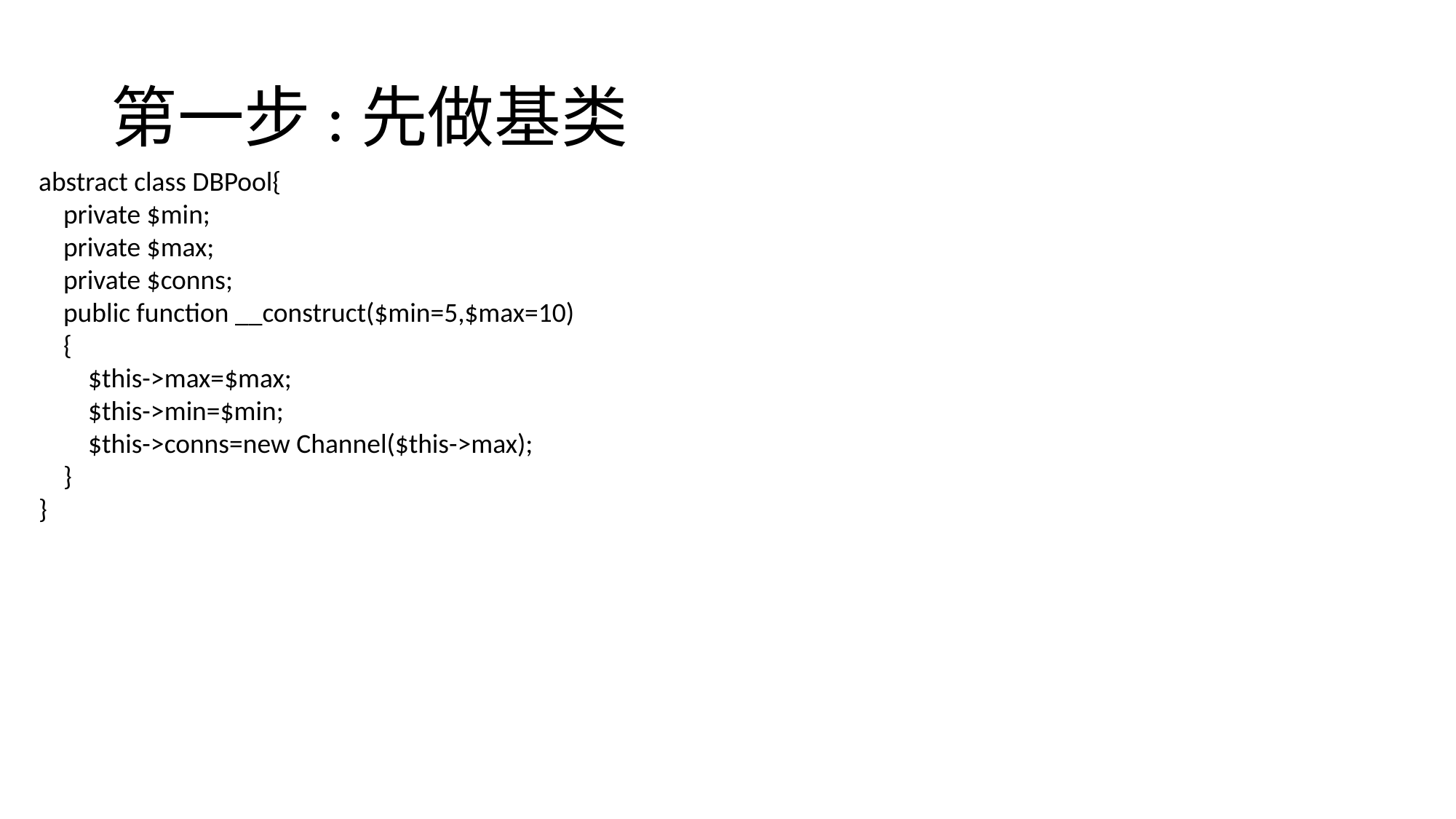

# 第一步:先做基类
abstract class DBPool{
    private $min;
    private $max;
    private $conns;
    public function __construct($min=5,$max=10)
    {
        $this->max=$max;
        $this->min=$min;
        $this->conns=new Channel($this->max);
    }
}